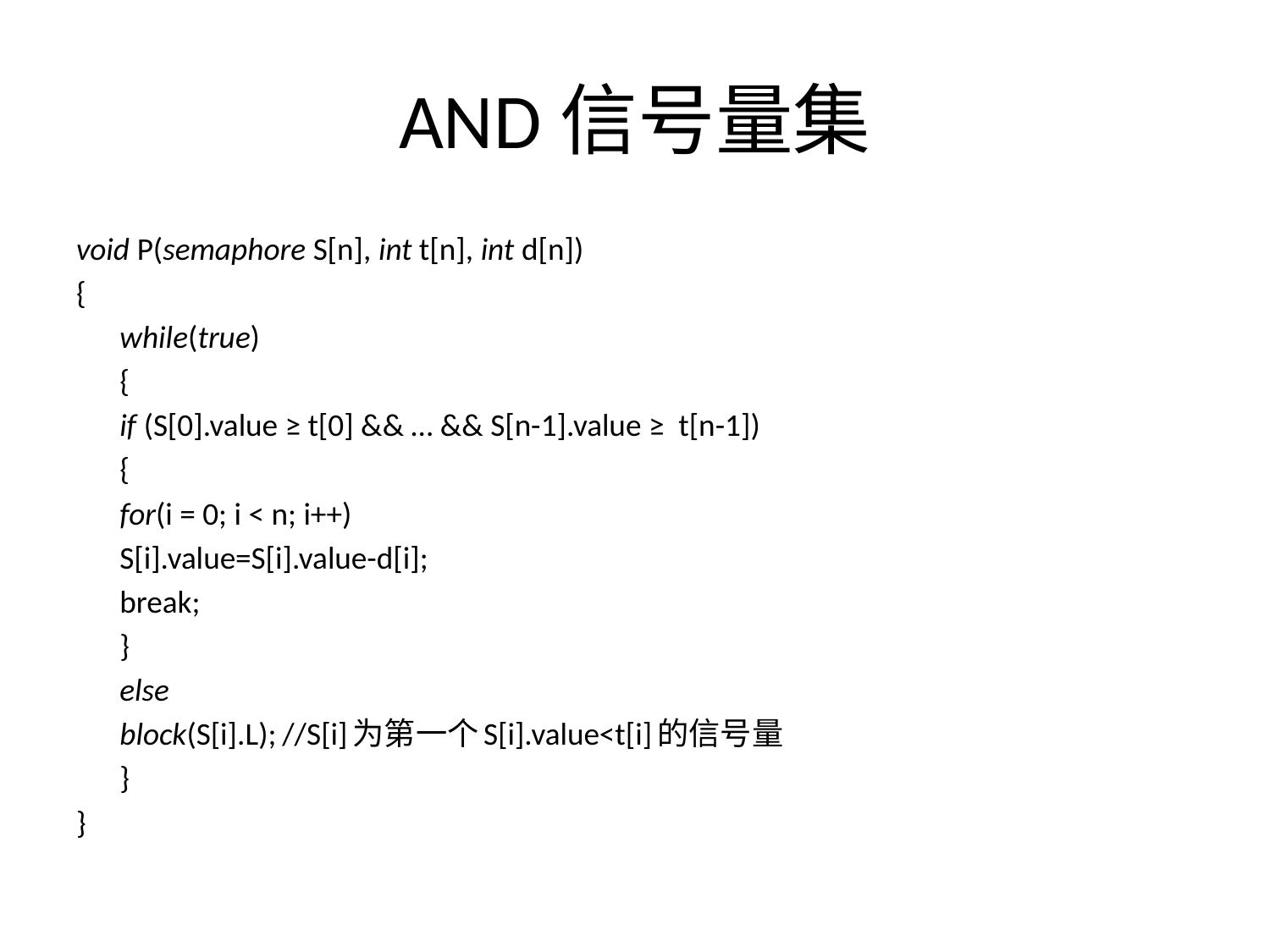

# AND信号量集
void P(semaphore S[n], int t[n], int d[n])
{
	while(true)
	{
		if (S[0].value ≥ t[0] && … && S[n-1].value ≥  t[n-1])
		{
			for(i = 0; i < n; i++)
				S[i].value=S[i].value-d[i];
			break;
		}
		else
			block(S[i].L);	//S[i]为第一个S[i].value<t[i]的信号量
	}
}